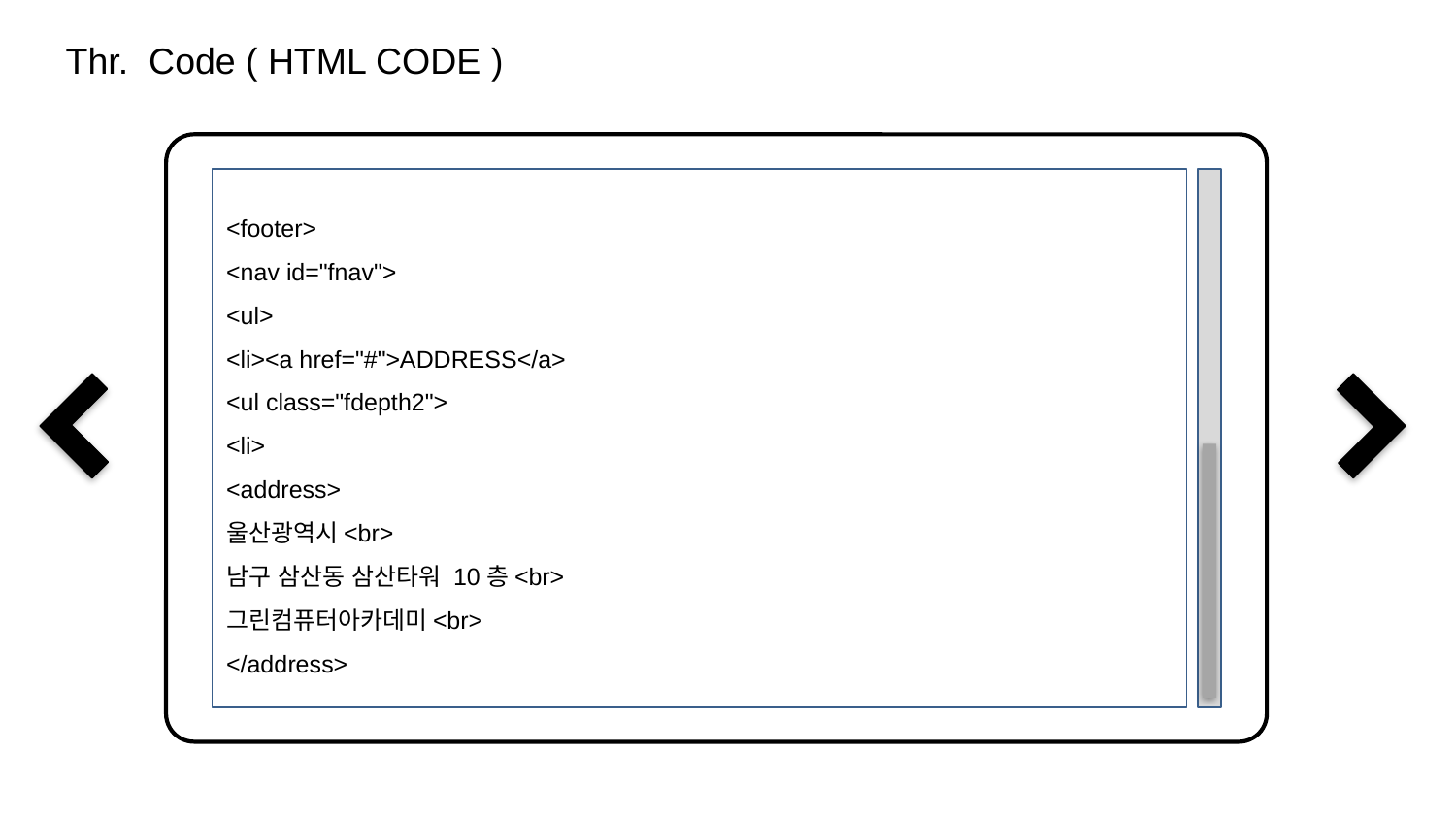

Thr.  Code ( HTML CODE )

<footer>
<nav id="fnav">
<ul>
<li><a href="#">ADDRESS</a>
<ul class="fdepth2">
<li>
<address>
울산광역시<br>
남구 삼산동 삼산타워 10층<br>
그린컴퓨터아카데미<br>
</address>